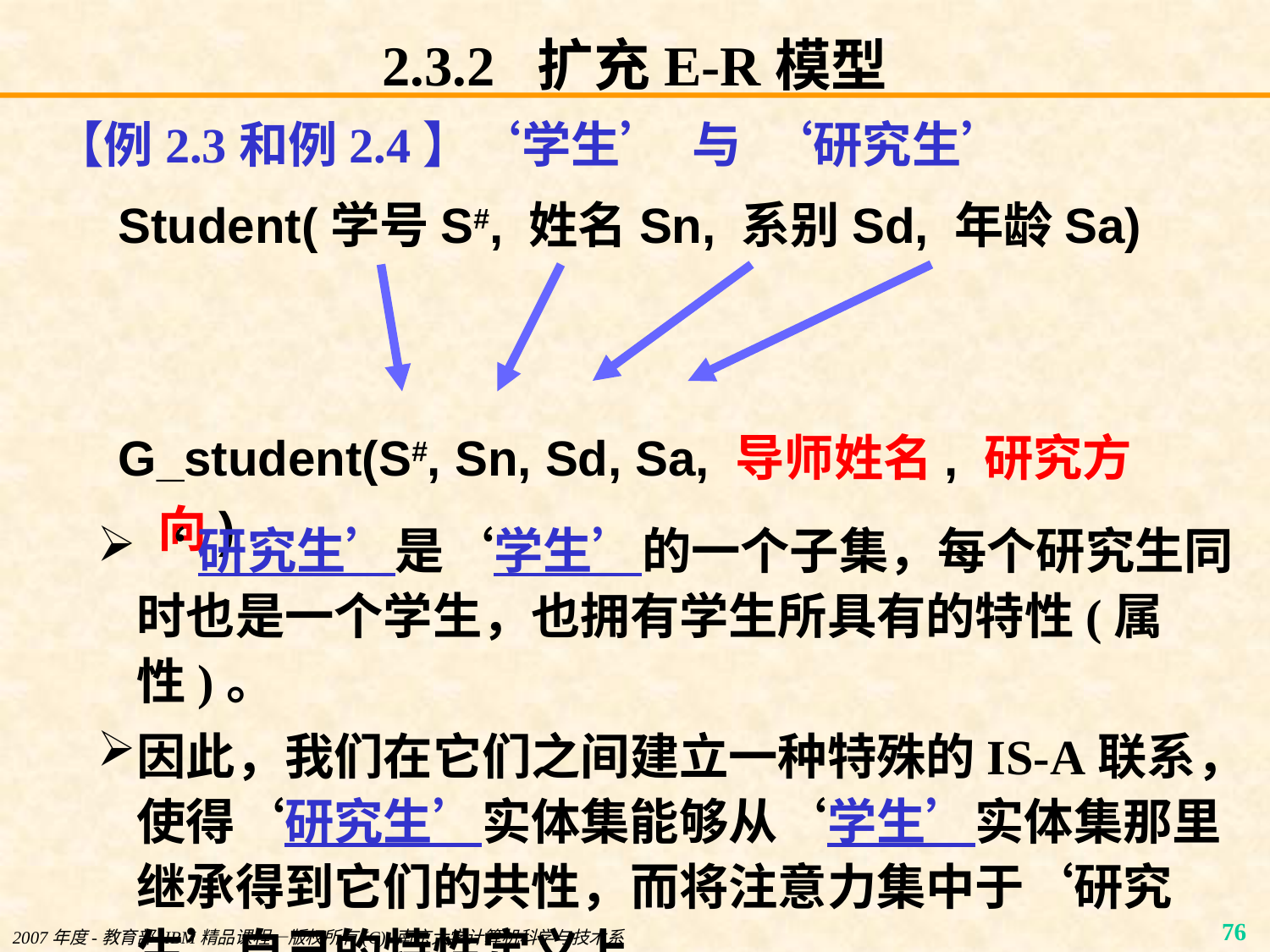

# 2.3.2  扩充E-R模型
【例2.3和例2.4】‘学生’  与  ‘研究生’
Student(学号S#, 姓名Sn, 系别Sd, 年龄Sa)

G_student(S#, Sn, Sd, Sa, 导师姓名, 研究方向)

‘研究生’是‘学生’的一个子集，每个研究生同时也是一个学生，也拥有学生所具有的特性(属性)。
因此，我们在它们之间建立一种特殊的IS-A联系，使得‘研究生’实体集能够从‘学生’实体集那里继承得到它们的共性，而将注意力集中于‘研究生’自己的特性定义上。
76
2007年度-教育部-IBM精品课程—版权所有(C)-南京大学计算机科学与技术系